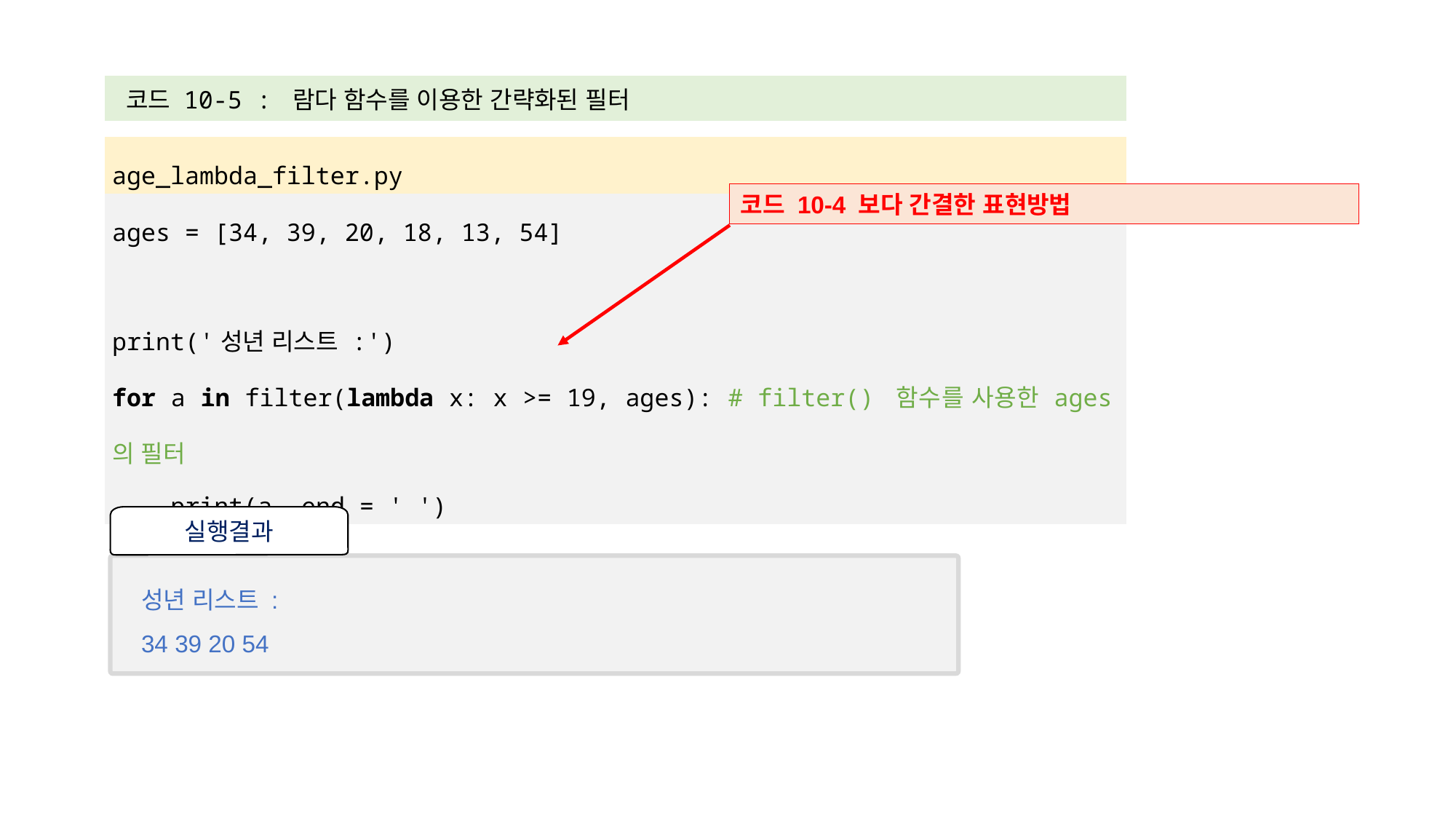

| 코드 10-5 : 람다 함수를 이용한 간략화된 필터 |
| --- |
|  |
| age\_lambda\_filter.py |
| ages = [34, 39, 20, 18, 13, 54] print('성년 리스트 :') for a in filter(lambda x: x >= 19, ages): # filter() 함수를 사용한 ages의 필터 print(a, end = ' ') |
코드 10-4 보다 간결한 표현방법
실행결과

성년 리스트 :
34 39 20 54